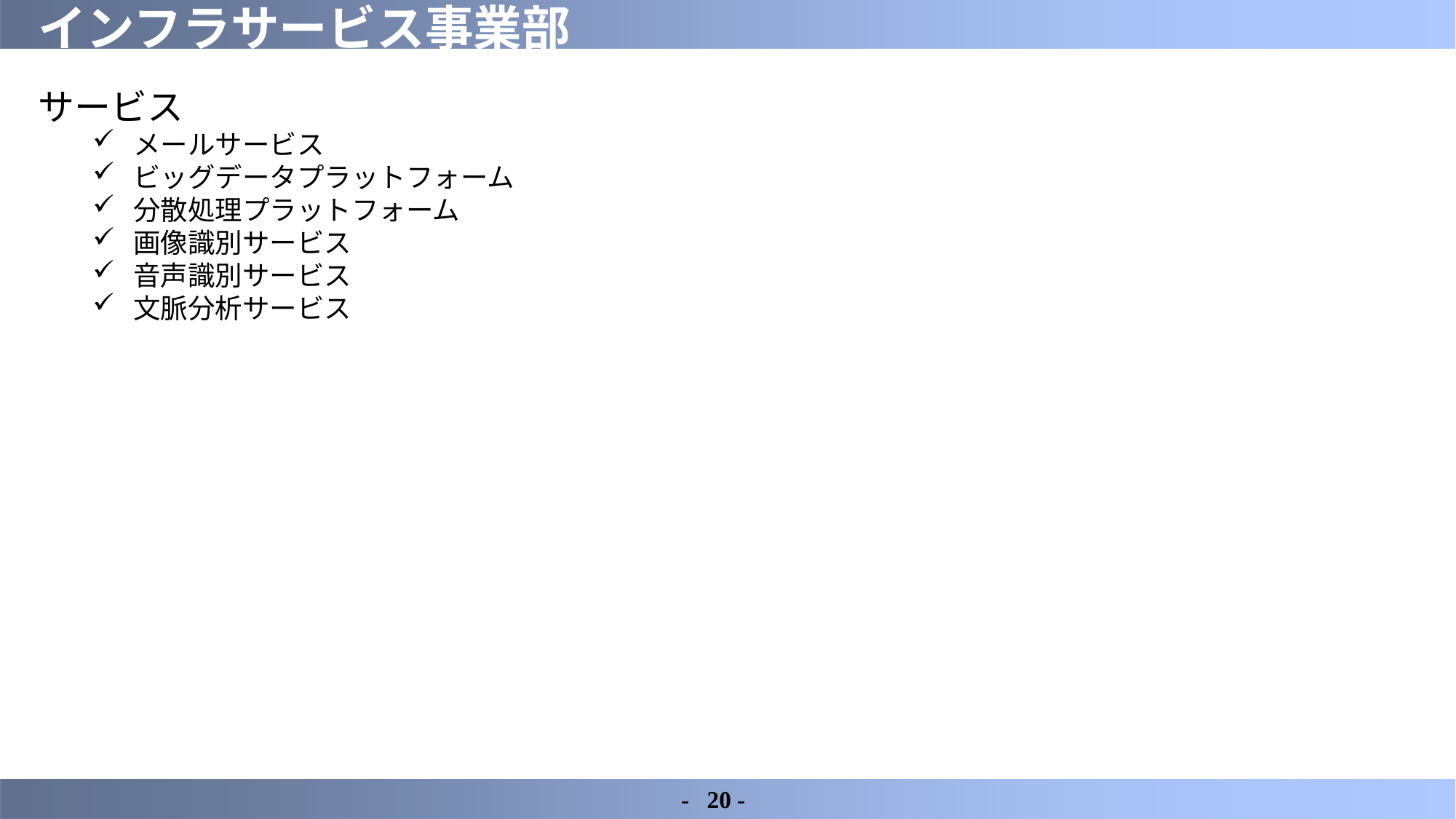

# インフラサービス事業部
サービス
メールサービス
ビッグデータプラットフォーム
分散処理プラットフォーム
画像識別サービス
音声識別サービス
文脈分析サービス

-	20 -